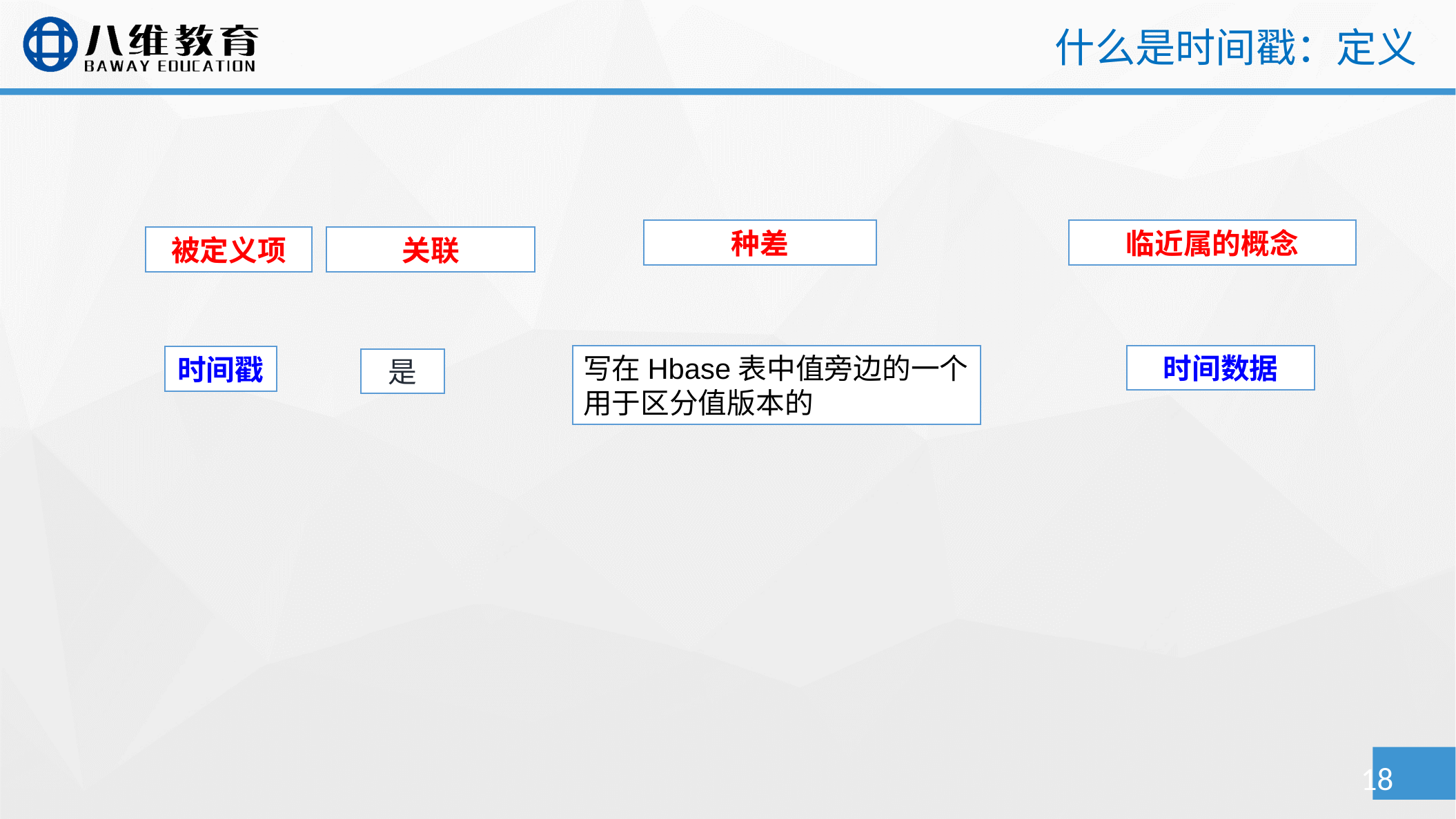

什么是时间戳：定义
临近属的概念
种差
被定义项
关联
写在Hbase表中值旁边的一个用于区分值版本的
时间数据
时间戳
是